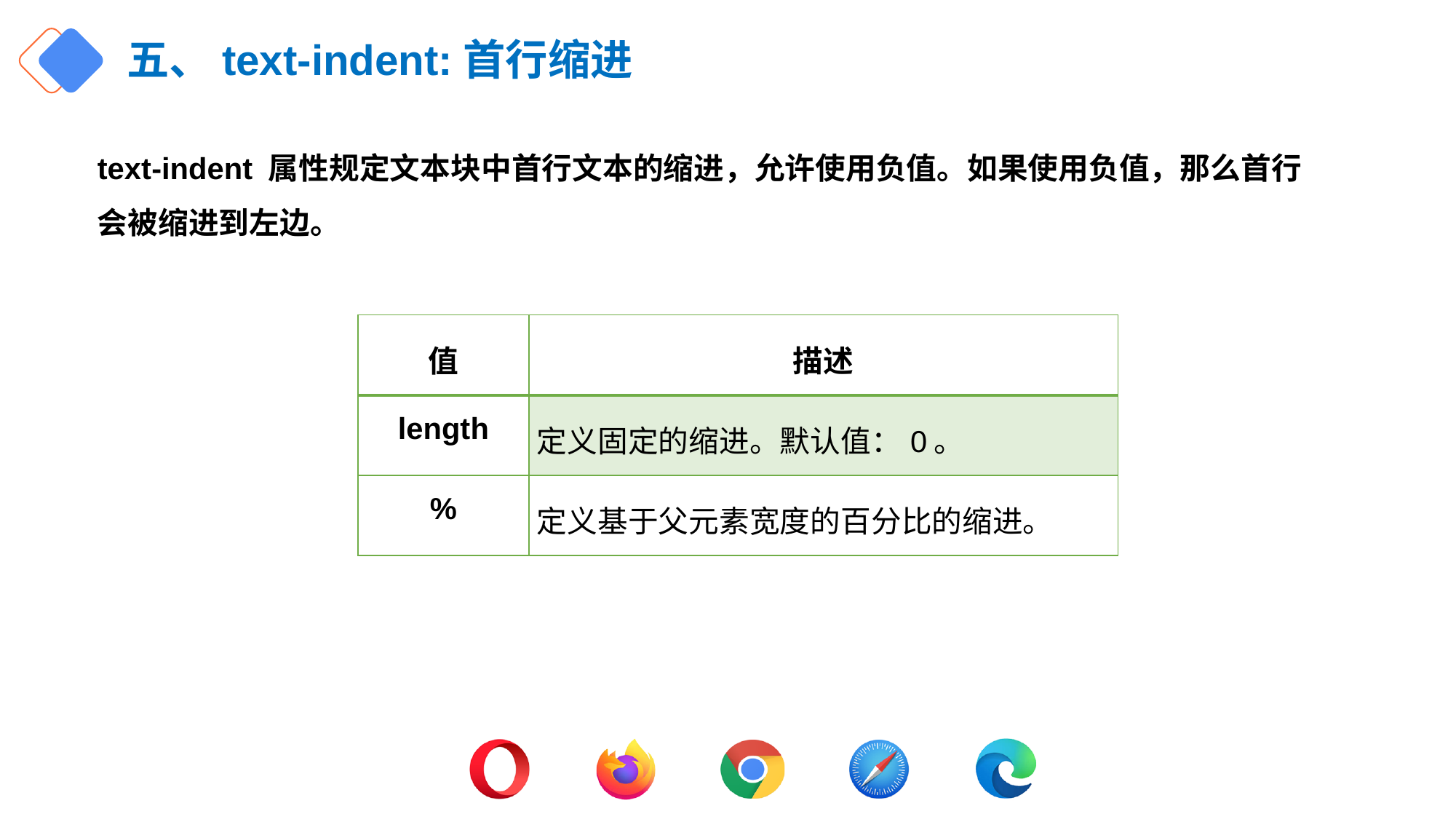

# 五、text-indent:首行缩进

text-indent 属性规定文本块中首行文本的缩进，允许使用负值。如果使用负值，那么首行会被缩进到左边。

| 值 | 描述 |
| --- | --- |
| length | 定义固定的缩进。默认值：0。 |
| % | 定义基于父元素宽度的百分比的缩进。 |